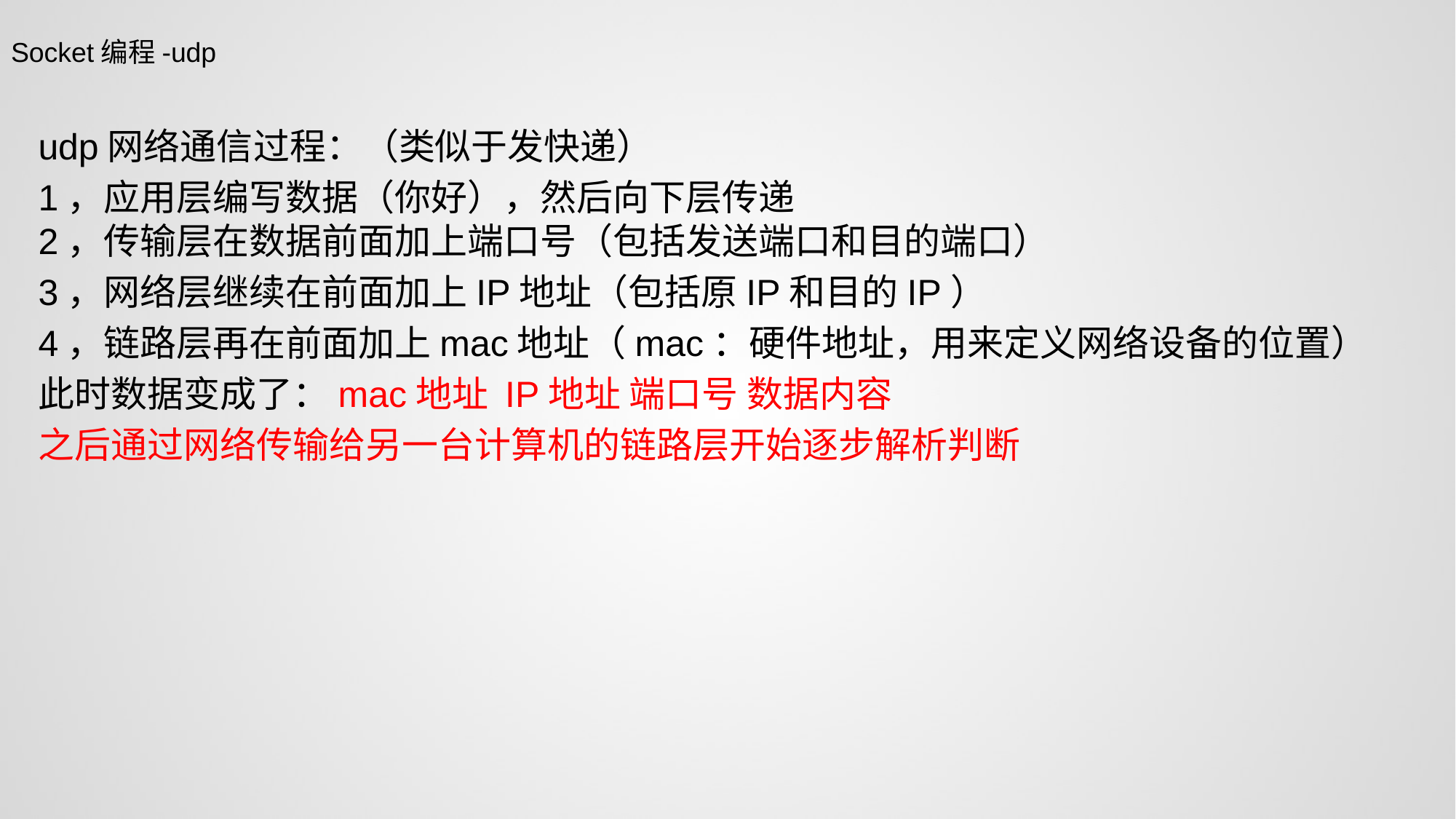

Socket编程-udp
udp网络通信过程：（类似于发快递）
1，应用层编写数据（你好），然后向下层传递
2，传输层在数据前面加上端口号（包括发送端口和目的端口）
3，网络层继续在前面加上IP地址（包括原IP和目的IP）
4，链路层再在前面加上mac地址（mac：硬件地址，用来定义网络设备的位置）
此时数据变成了：mac地址 IP地址 端口号 数据内容
之后通过网络传输给另一台计算机的链路层开始逐步解析判断